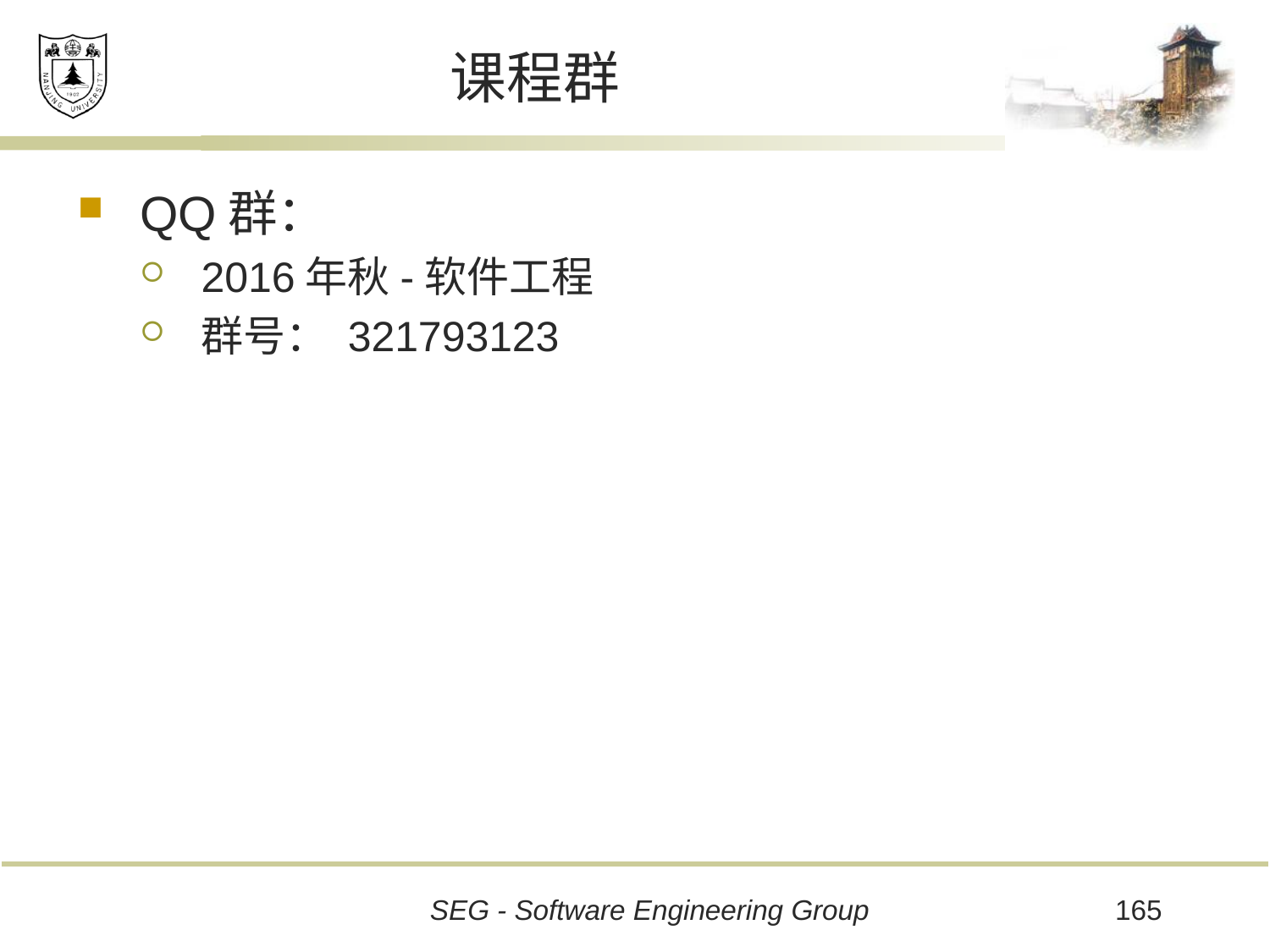

# 课程群
QQ群：
2016年秋-软件工程
群号： 321793123
165
SEG - Software Engineering Group